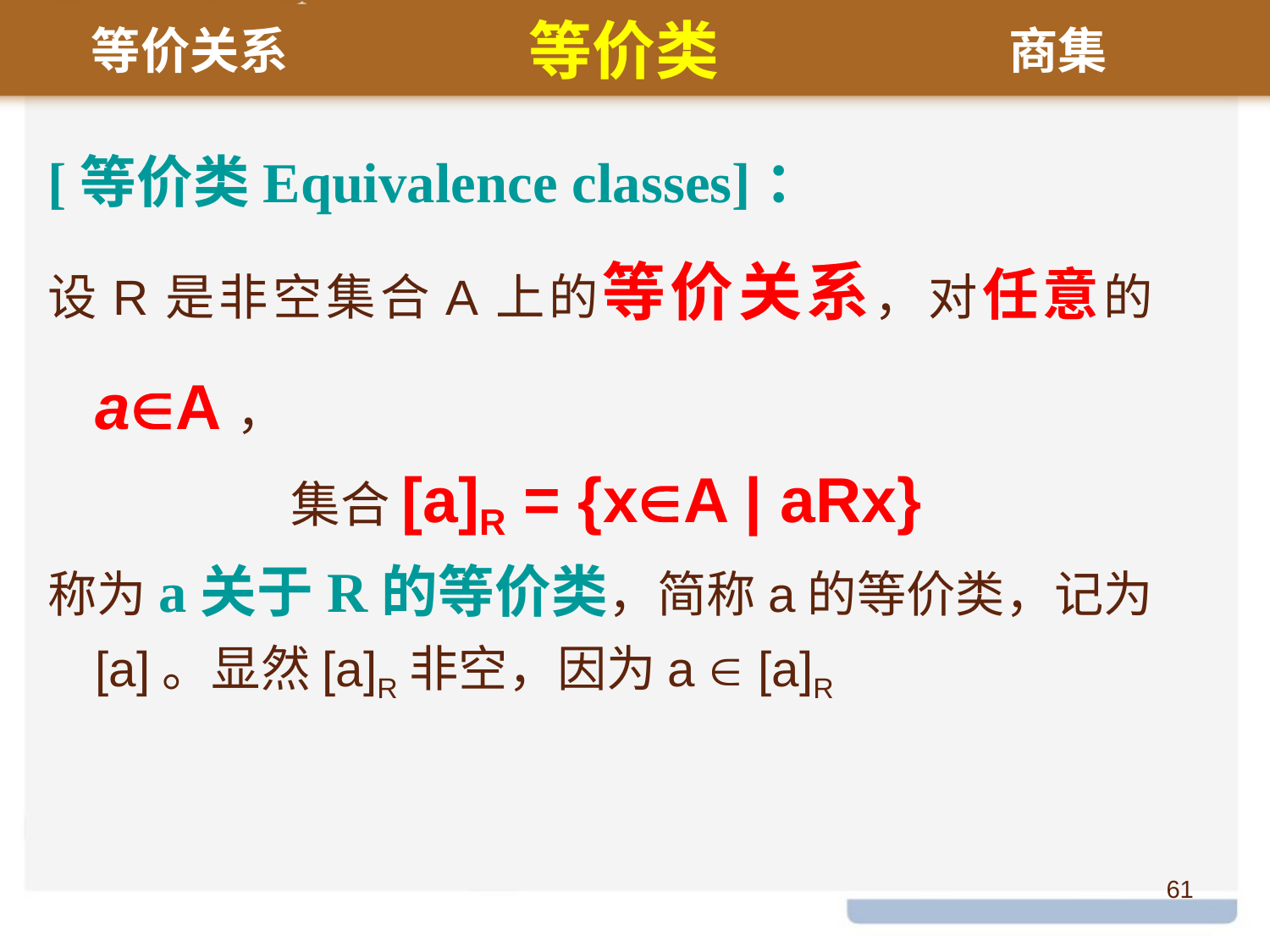

等价关系
等价类
商集
[等价类Equivalence classes]：
设R是非空集合A上的等价关系，对任意的a∈A，
集合[a]R = {x∈A | aRx}
称为a关于R的等价类，简称a的等价类，记为[a]。显然[a]R非空，因为a ∈ [a]R

61